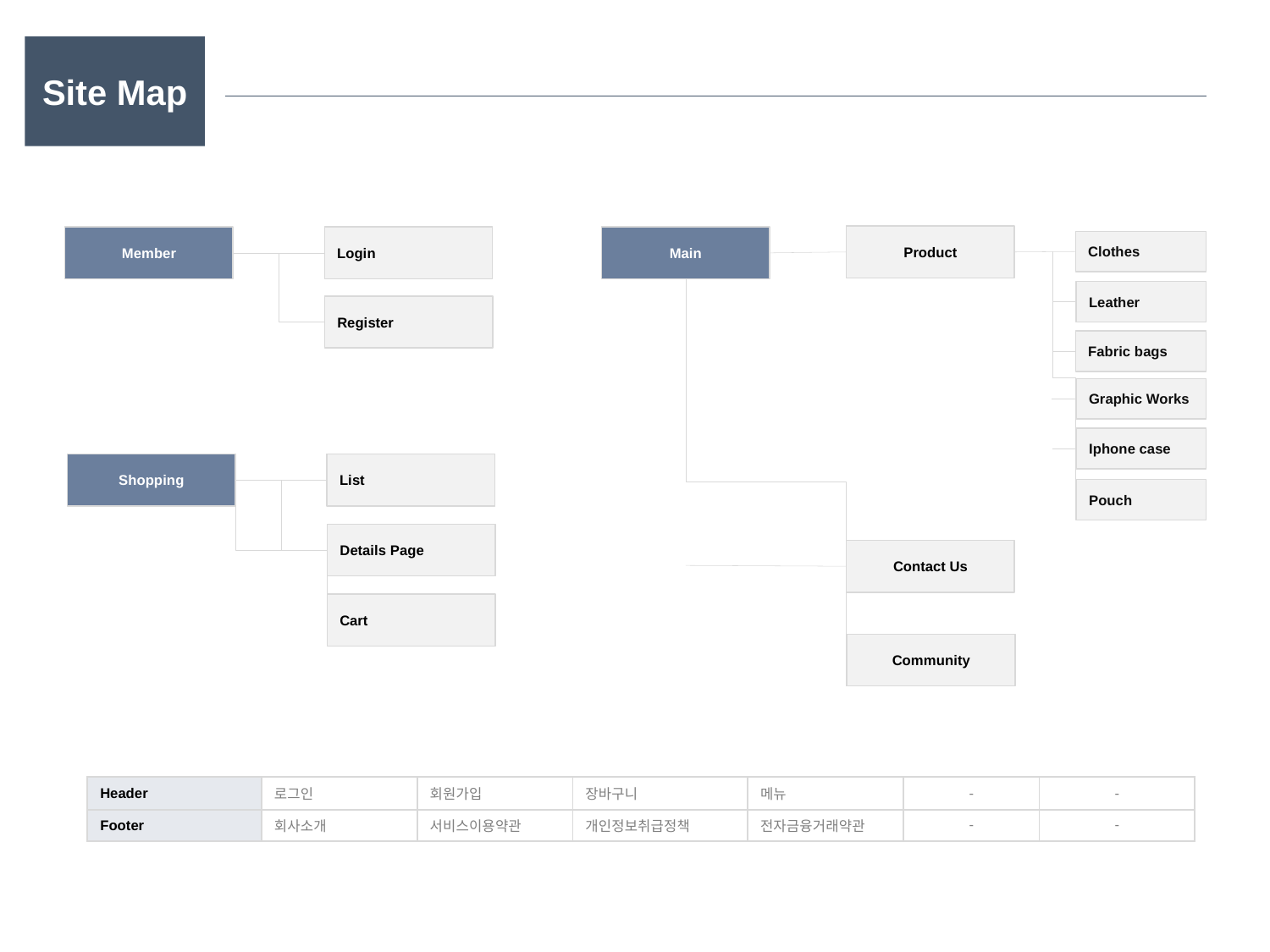

Site Map
Product
Member
Login
Register
Main
Clothes
Leather
Fabric bags
Graphic Works
Shopping
List
Details Page
Cart
Iphone case
Pouch
Contact Us
Community
| Header | 로그인 | 회원가입 | 장바구니 | 메뉴 | - | - |
| --- | --- | --- | --- | --- | --- | --- |
| Footer | 회사소개 | 서비스이용약관 | 개인정보취급정책 | 전자금융거래약관 | - | - |